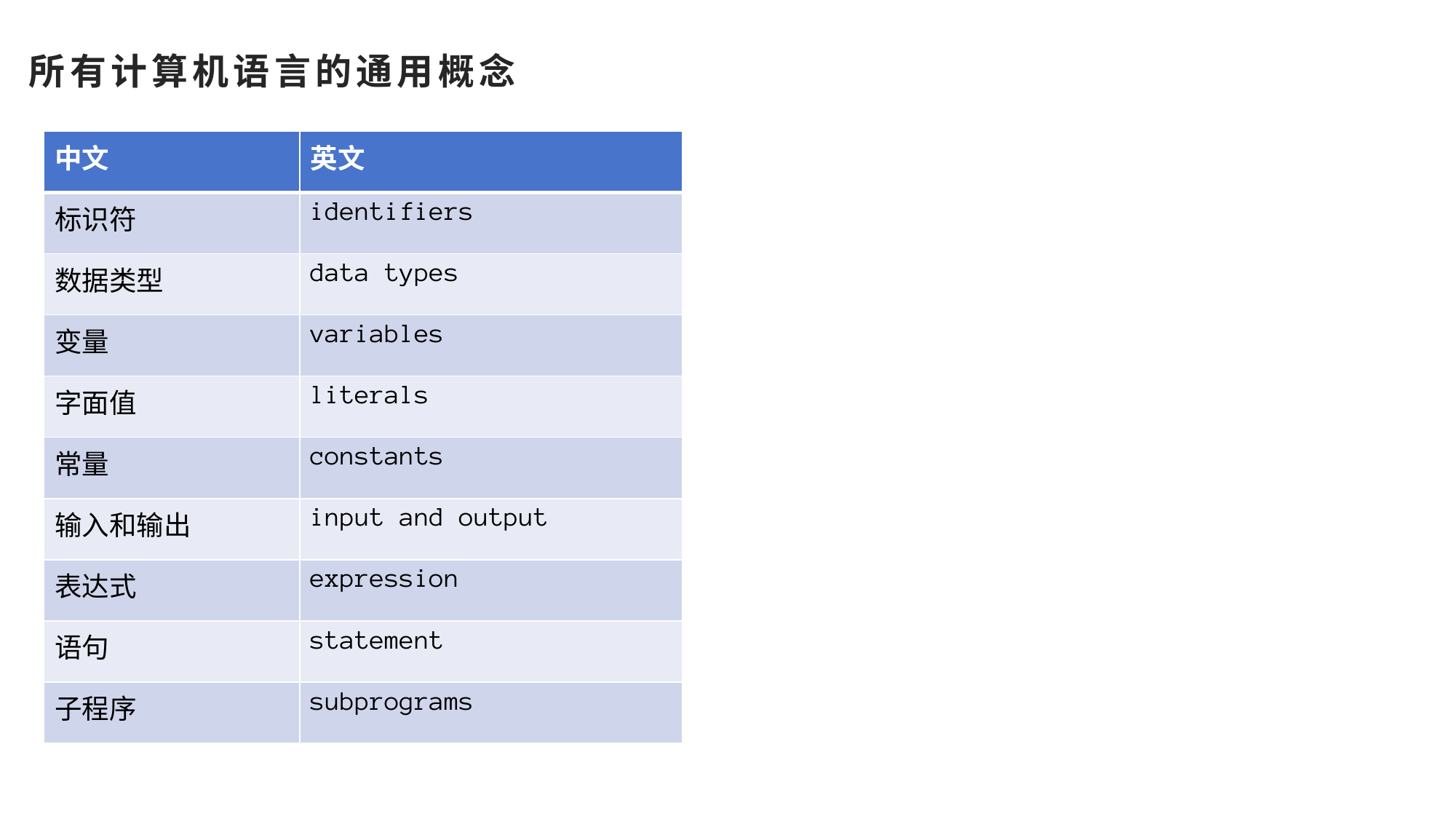

# 所有计算机语言的通用概念
| 中文 | 英文 |
| --- | --- |
| 标识符 | identifiers |
| 数据类型 | data types |
| 变量 | variables |
| 字面值 | literals |
| 常量 | constants |
| 输入和输出 | input and output |
| 表达式 | expression |
| 语句 | statement |
| 子程序 | subprograms |